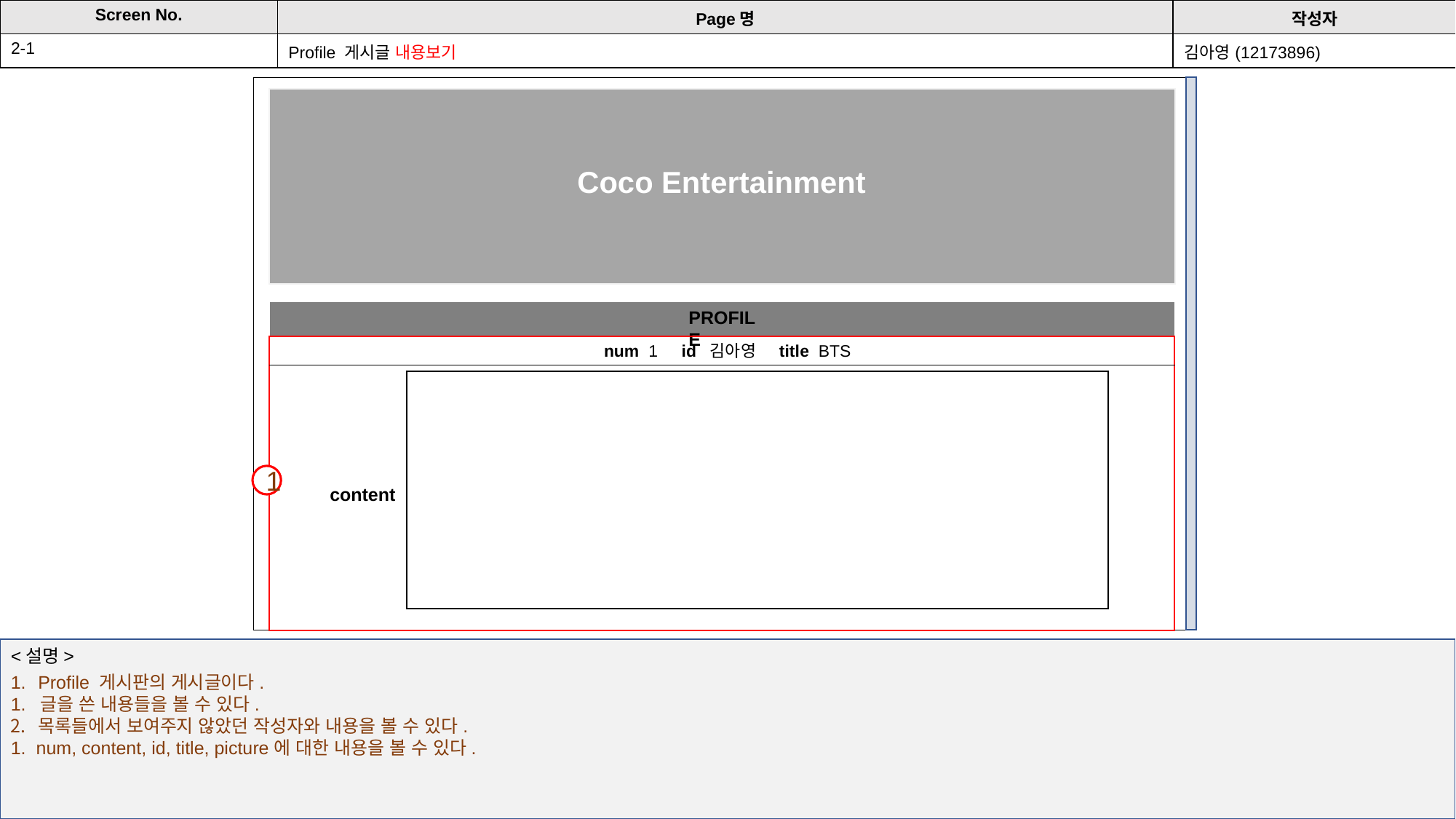

| Screen No. | Page명 | 작성자 |
| --- | --- | --- |
| 2-1 | Profile 게시글 내용보기 | 김아영(12173896) |

Coco Entertainment
PROFILE

num  1     id  김아영    title  BTS

1
content

<설명>
Profile 게시판의 게시글이다.
1.  글을 쓴 내용들을 볼 수 있다.
목록들에서 보여주지 않았던 작성자와 내용을 볼 수 있다.
1.  num, content, id, title, picture에 대한 내용을 볼 수 있다.